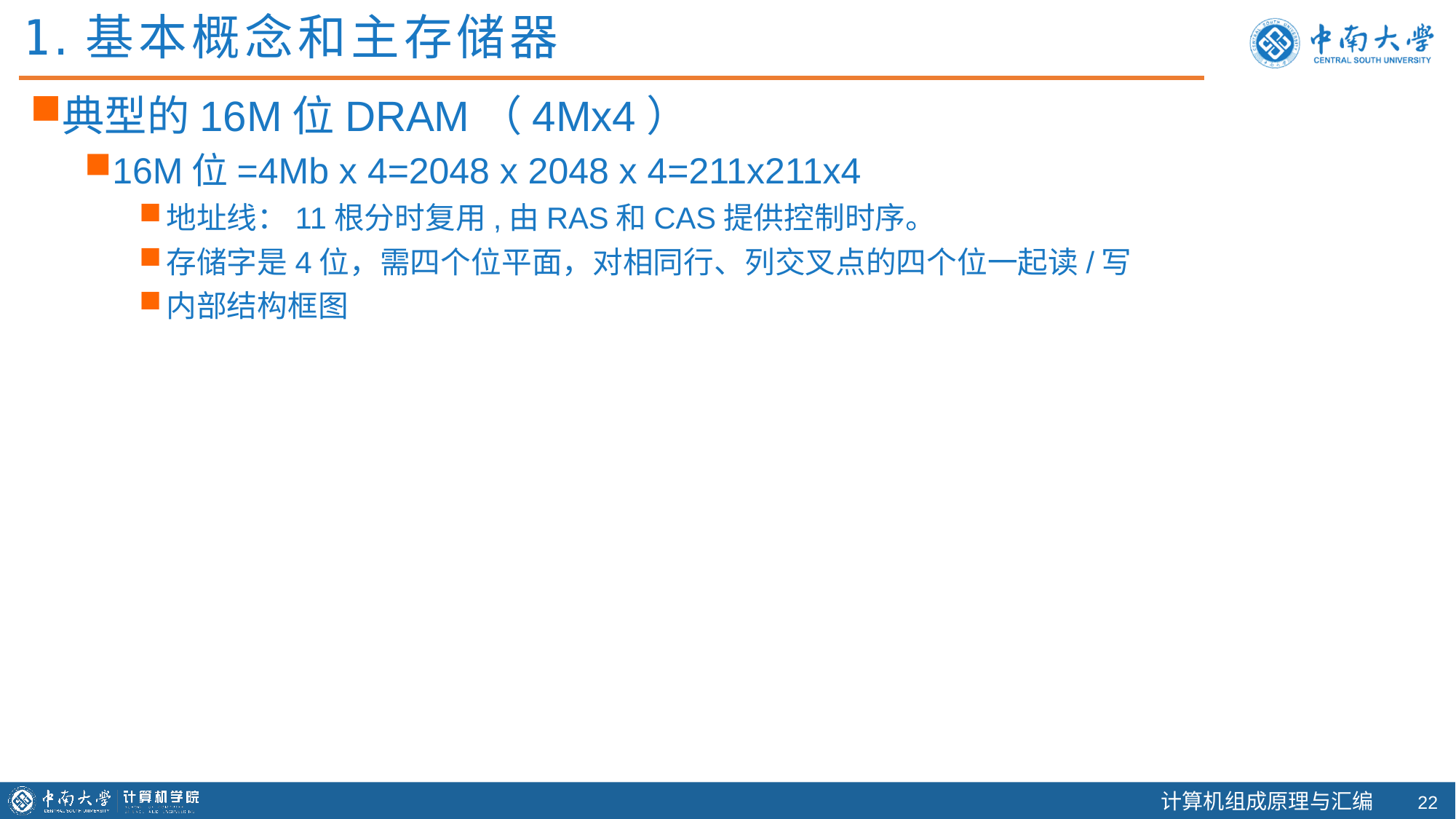

1.基本概念和主存储器

典型的16M位DRAM（4Mx4）
16M位=4Mb x 4=2048 x 2048 x 4=211x211x4
地址线：11根分时复用,由RAS和CAS提供控制时序。
存储字是4位，需四个位平面，对相同行、列交叉点的四个位一起读/写
内部结构框图

22